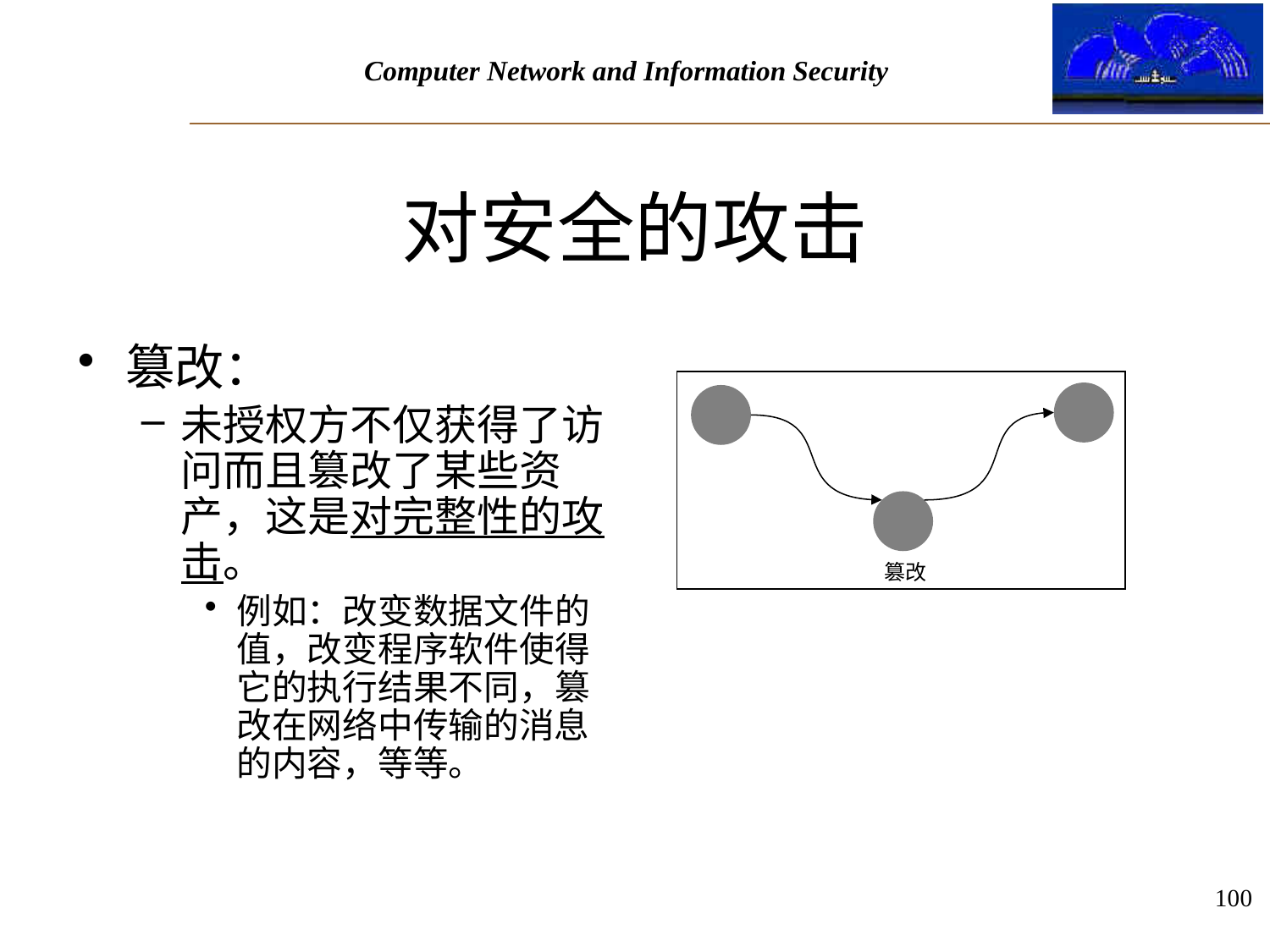

# 对安全的攻击
篡改：
未授权方不仅获得了访问而且篡改了某些资产，这是对完整性的攻击。
例如：改变数据文件的值，改变程序软件使得它的执行结果不同，篡改在网络中传输的消息的内容，等等。

篡改
100